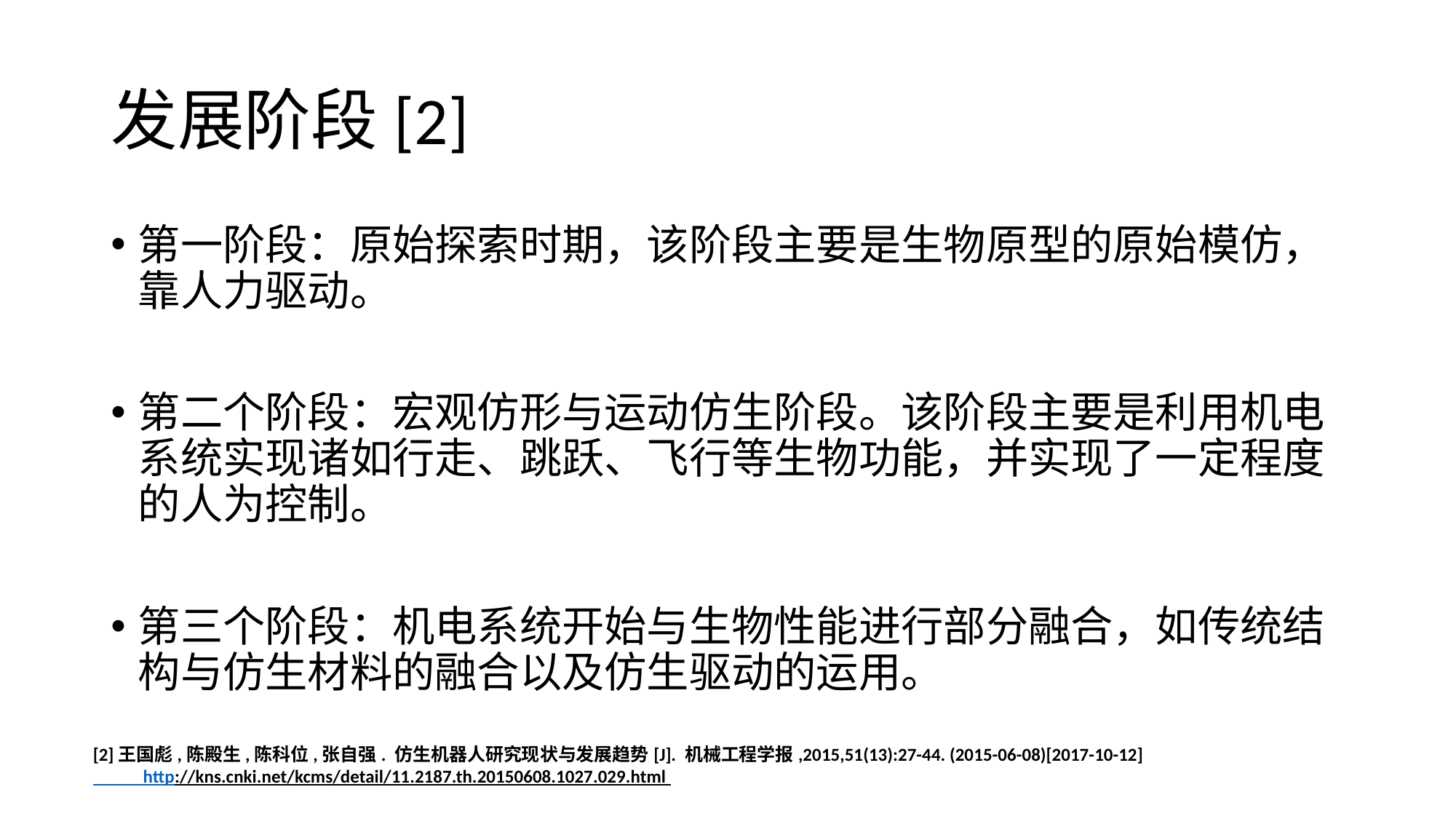

# 发展阶段[2]
第一阶段：原始探索时期，该阶段主要是生物原型的原始模仿，靠人力驱动。

第二个阶段：宏观仿形与运动仿生阶段。该阶段主要是利用机电系统实现诸如行走、跳跃、飞行等生物功能，并实现了一定程度的人为控制。

第三个阶段：机电系统开始与生物性能进行部分融合，如传统结构与仿生材料的融合以及仿生驱动的运用。
[2]王国彪,陈殿生,陈科位,张自强. 仿生机器人研究现状与发展趋势[J]. 机械工程学报,2015,51(13):27-44. (2015-06-08)[2017-10-12]
            http://kns.cnki.net/kcms/detail/11.2187.th.20150608.1027.029.html